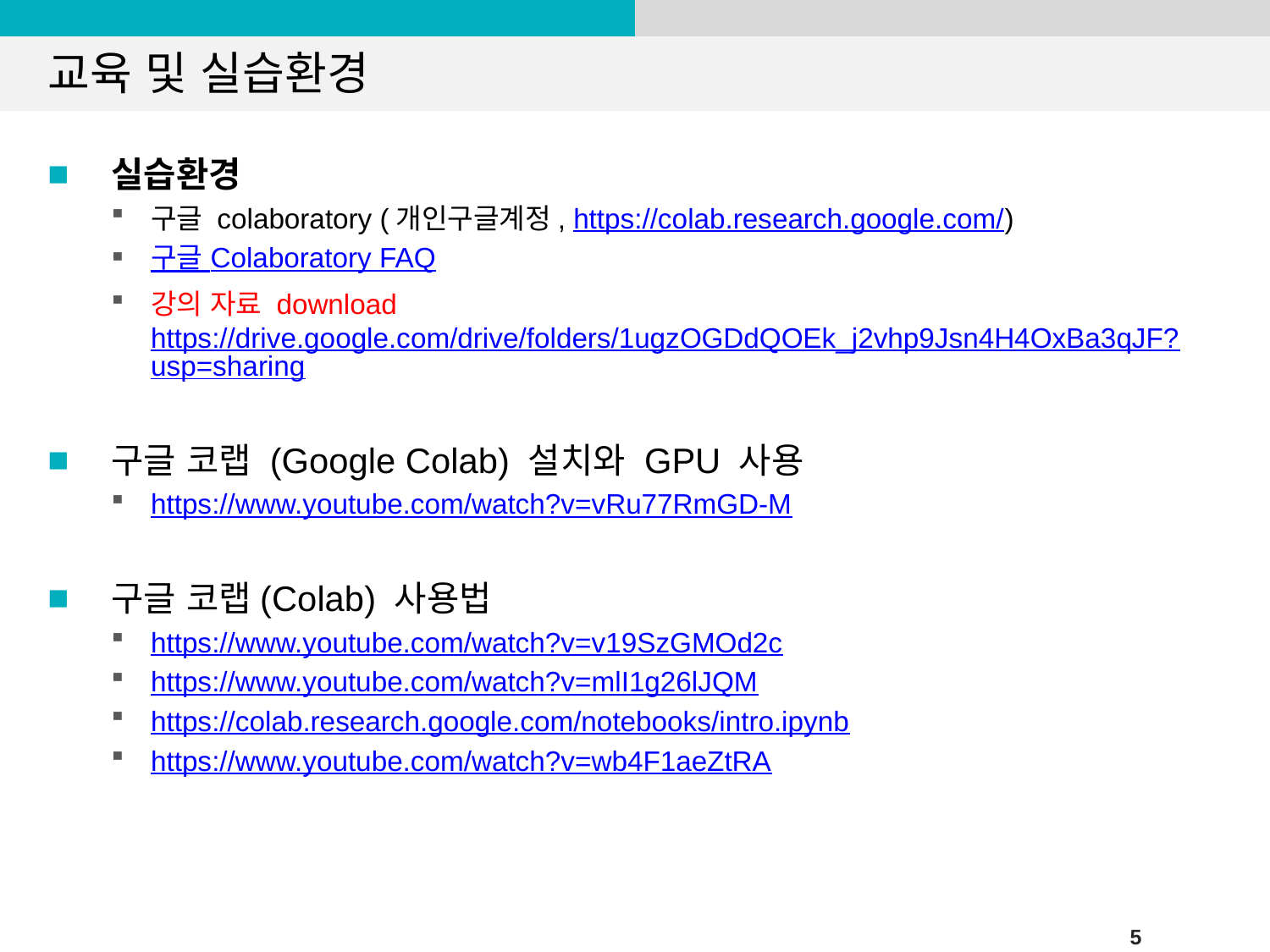

# 교육 및 실습환경
실습환경
구글 colaboratory (개인구글계정, https://colab.research.google.com/)
구글 Colaboratory FAQ
강의 자료 download https://drive.google.com/drive/folders/1ugzOGDdQOEk_j2vhp9Jsn4H4OxBa3qJF?usp=sharing

구글 코랩 (Google Colab) 설치와 GPU 사용
https://www.youtube.com/watch?v=vRu77RmGD-M

구글 코랩(Colab) 사용법
https://www.youtube.com/watch?v=v19SzGMOd2c
https://www.youtube.com/watch?v=mlI1g26lJQM
https://colab.research.google.com/notebooks/intro.ipynb
https://www.youtube.com/watch?v=wb4F1aeZtRA